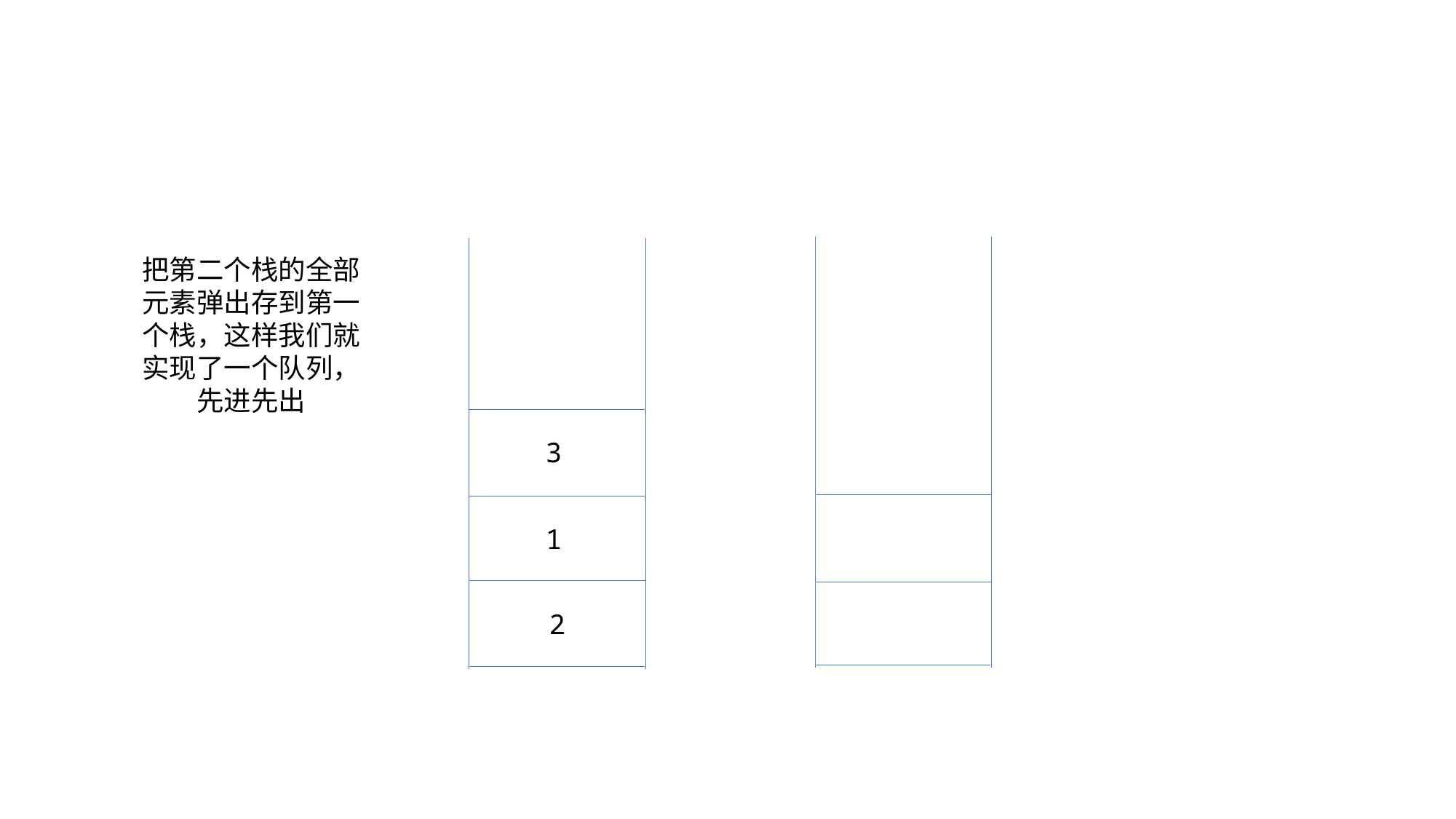

把第二个栈的全部元素弹出存到第一个栈，这样我们就实现了一个队列，先进先出
3
1
2